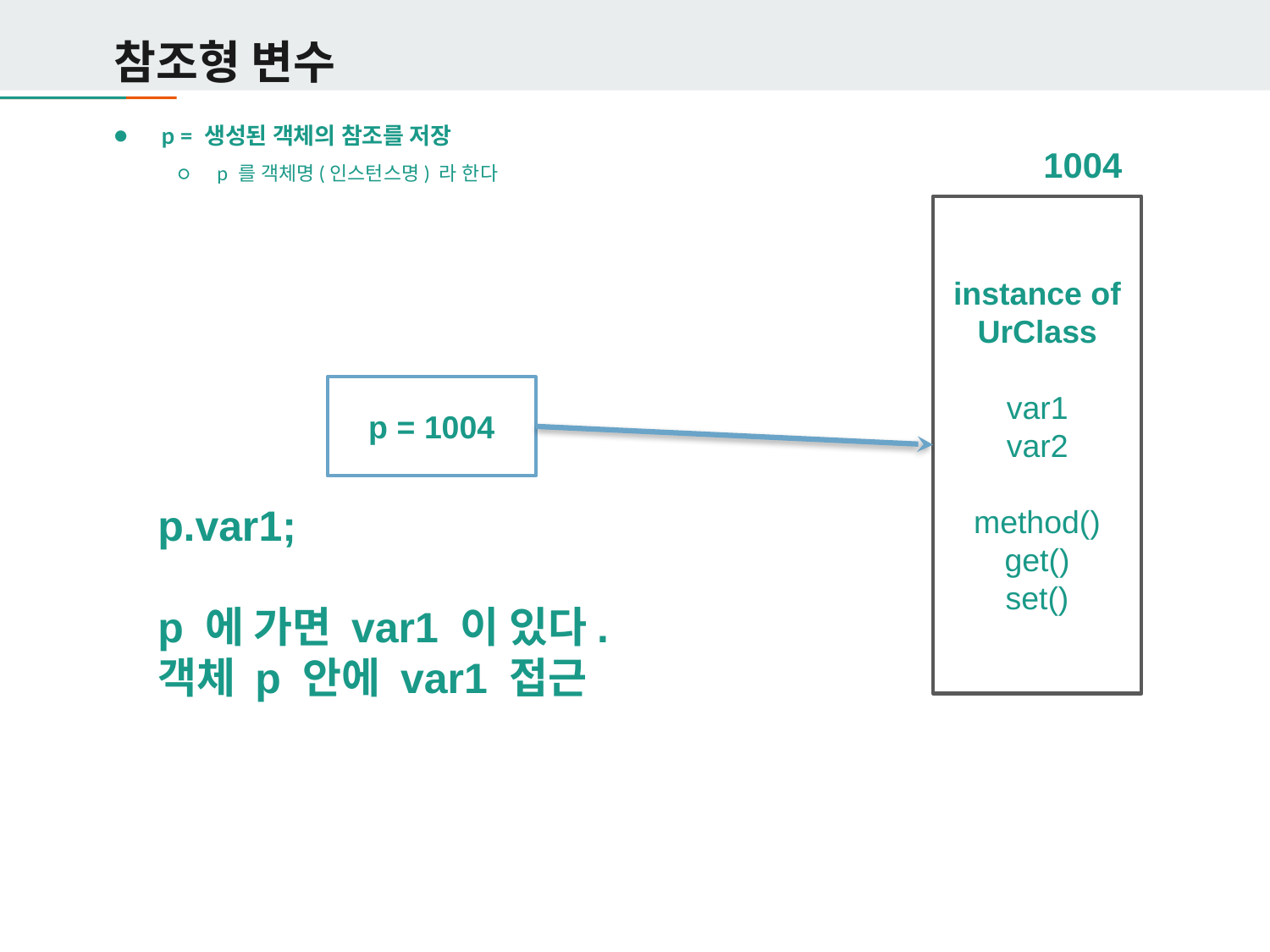

# 참조형 변수
p = 생성된 객체의 참조를 저장
p 를 객체명(인스턴스명) 라 한다

1004
instance of UrClass

var1
var2

method()
get()
set()
p = 1004
p.var1;

p 에 가면 var1 이 있다.
객체 p 안에 var1 접근